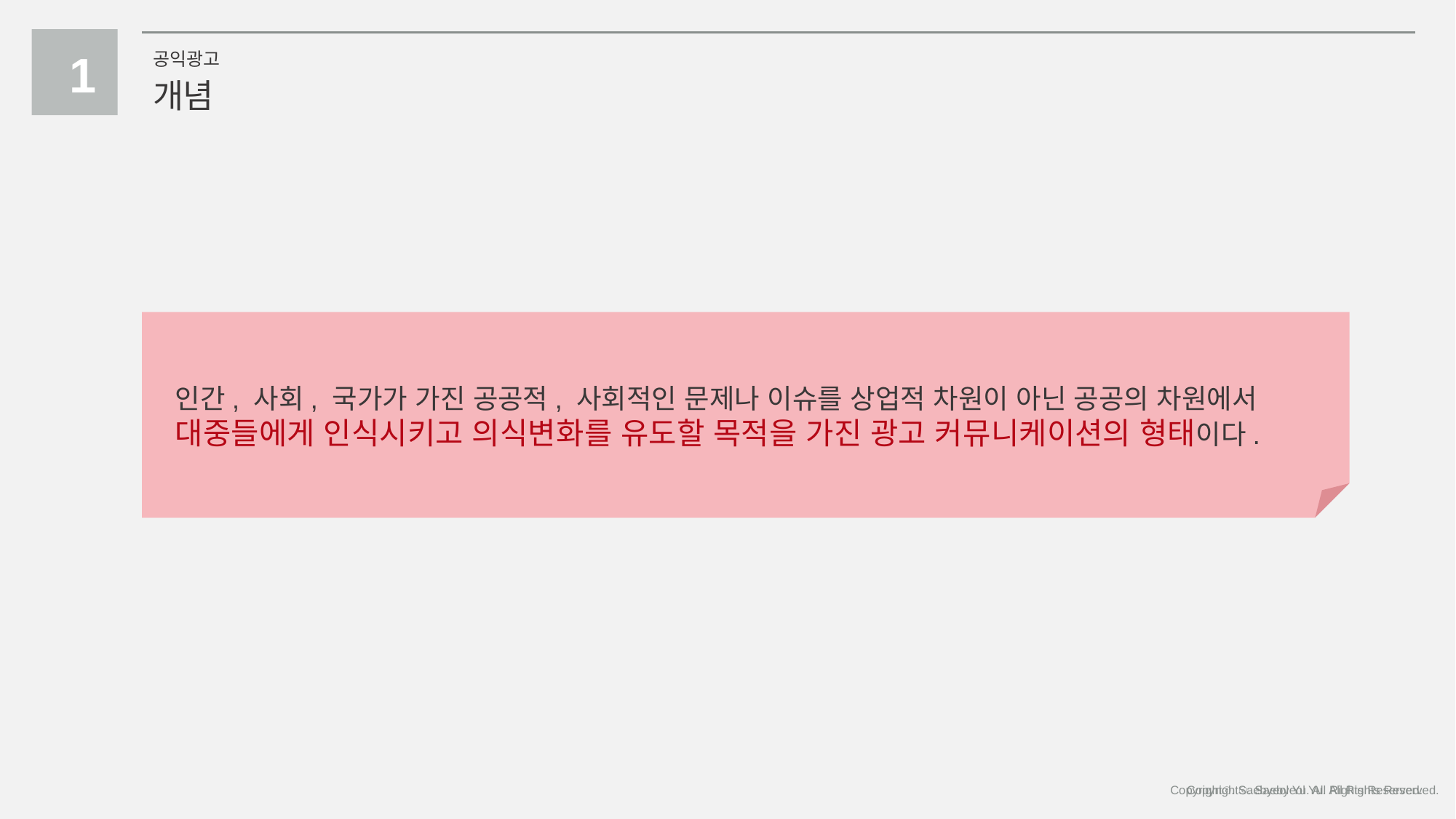

1
공익광고
개념

인간, 사회, 국가가 가진 공공적, 사회적인 문제나 이슈를 상업적 차원이 아닌 공공의 차원에서
대중들에게 인식시키고 의식변화를 유도할 목적을 가진 광고 커뮤니케이션의 형태이다.
Copyrightⓒ. Saebyeol Yu. All Rights Reserved.